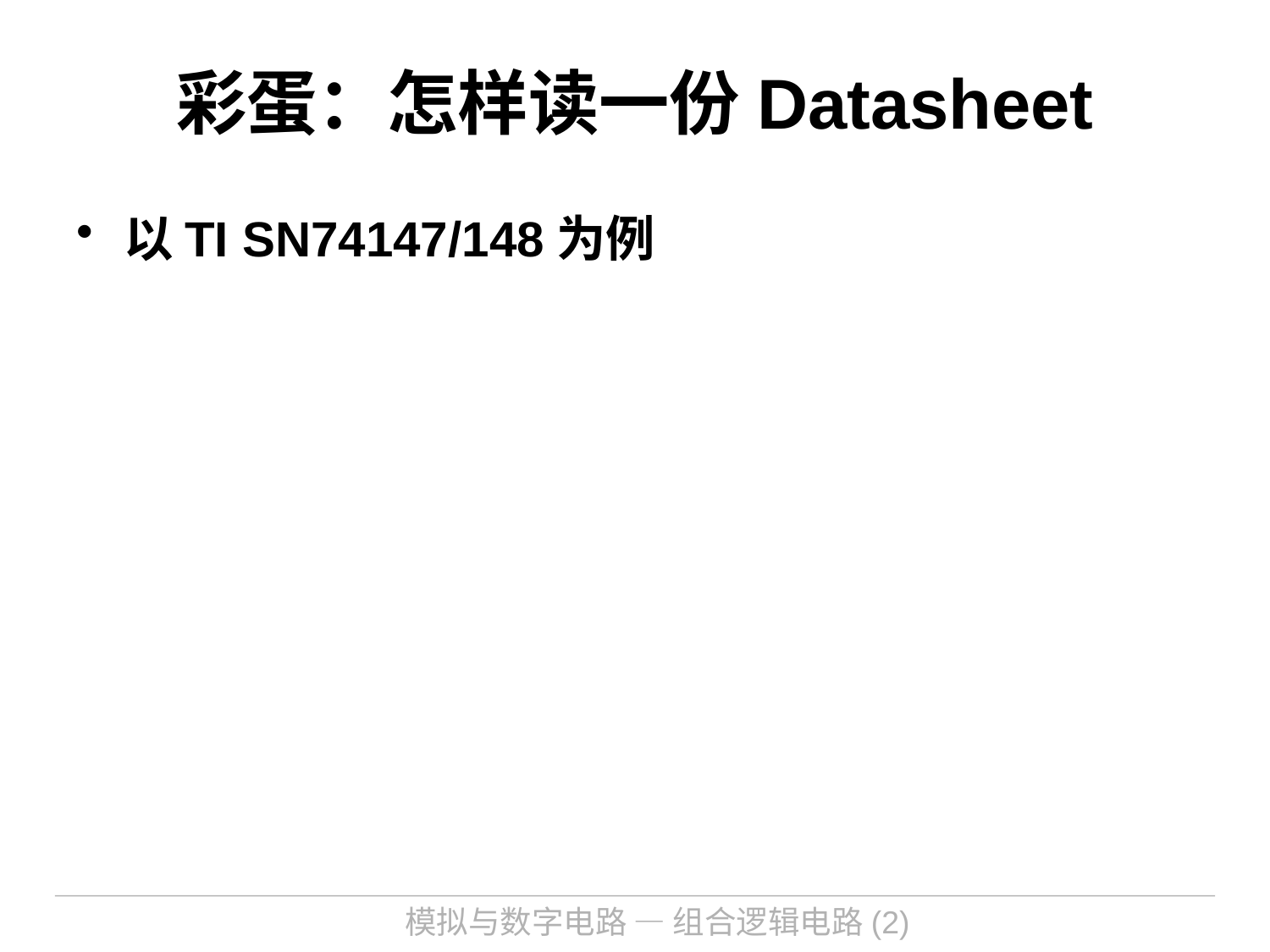

# 彩蛋：怎样读一份Datasheet
以TI SN74147/148为例

模拟与数字电路 — 组合逻辑电路(2)
33